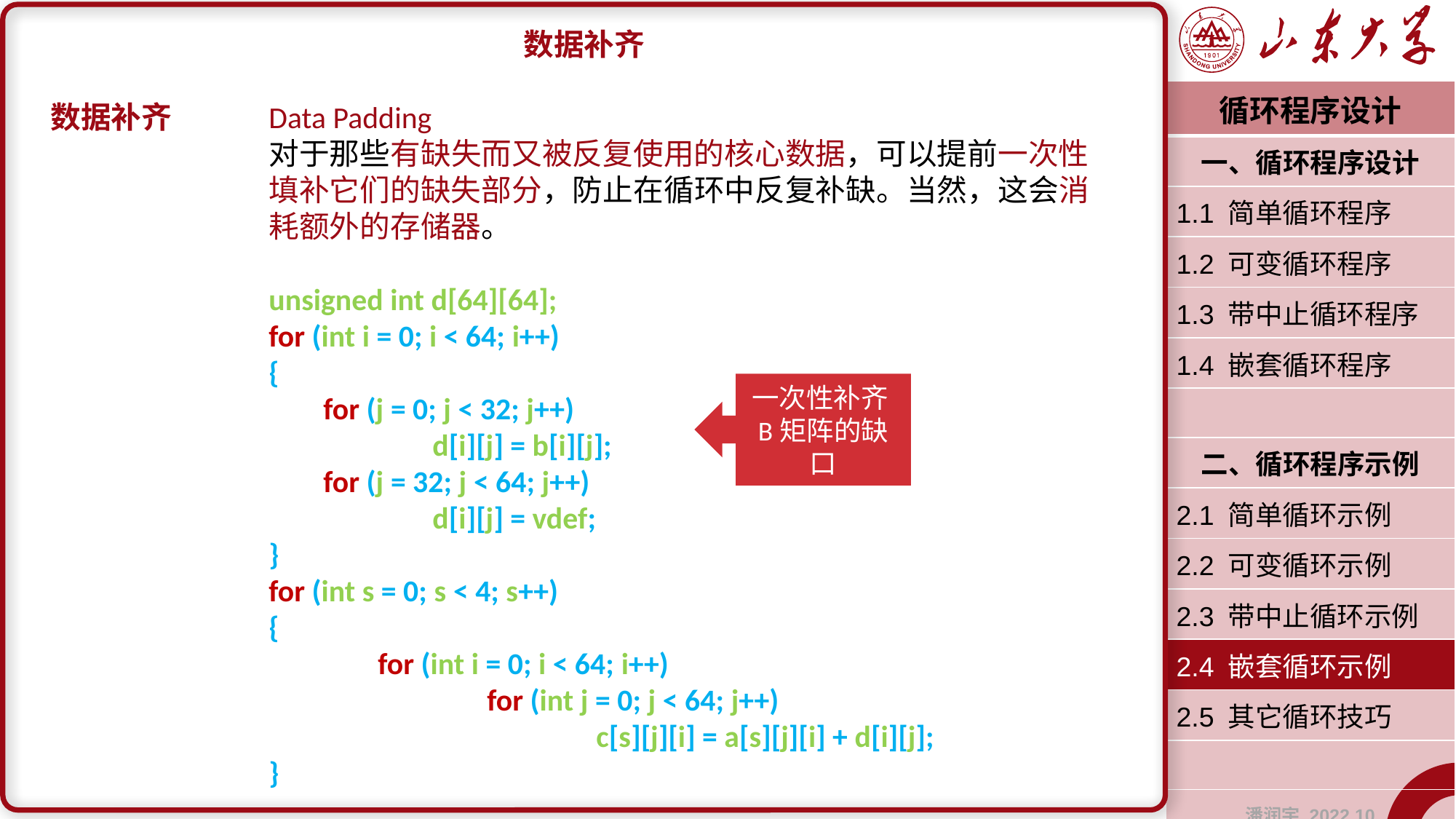

数据补齐

数据补齐	Data Padding
		对于那些有缺失而又被反复使用的核心数据，可以提前一次性		填补它们的缺失部分，防止在循环中反复补缺。当然，这会消		耗额外的存储器。

unsigned int d[64][64];
for (int i = 0; i < 64; i++)
{
for (j = 0; j < 32; j++)
d[i][j] = b[i][j];
for (j = 32; j < 64; j++)
d[i][j] = vdef;
}
for (int s = 0; s < 4; s++)
{
			for (int i = 0; i < 64; i++)
for (int j = 0; j < 64; j++)
					c[s][j][i] = a[s][j][i] + d[i][j];
		}

| 循环程序设计 |
| --- |
| 一、循环程序设计 |
| 1.1 简单循环程序 |
| 1.2 可变循环程序 |
| 1.3 带中止循环程序 |
| 1.4 嵌套循环程序 |
|  |
| 二、循环程序示例 |
| 2.1 简单循环示例 |
| 2.2 可变循环示例 |
| 2.3 带中止循环示例 |
| 2.4 嵌套循环示例 |
| 2.5 其它循环技巧 |
|  |
| 潘润宇 2022.10 |
一次性补齐B矩阵的缺口